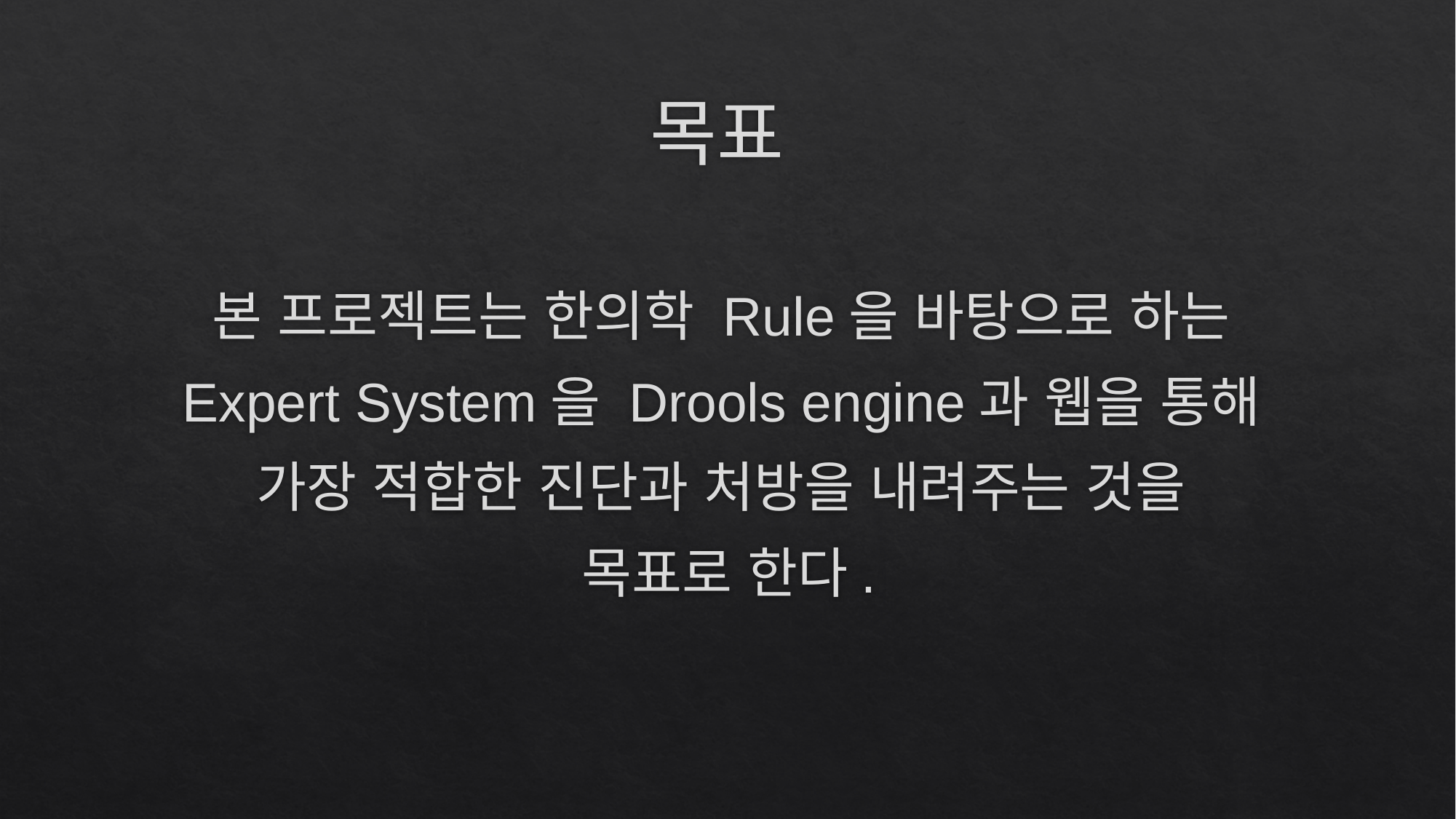

# 목표
본 프로젝트는 한의학 Rule을 바탕으로 하는
Expert System을 Drools engine과 웹을 통해
가장 적합한 진단과 처방을 내려주는 것을
목표로 한다.